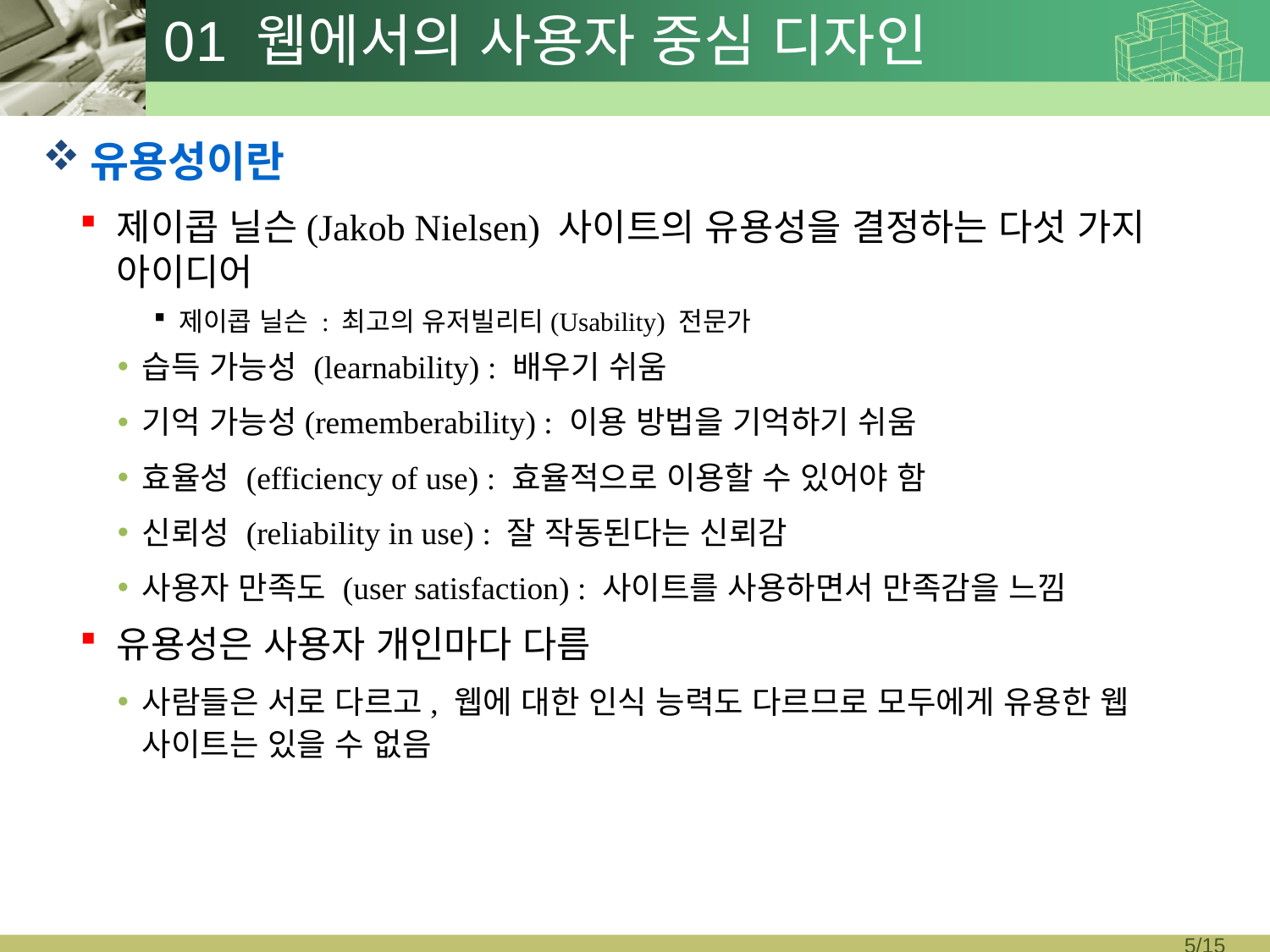

# 01 웹에서의 사용자 중심 디자인
유용성이란
제이콥 닐슨(Jakob Nielsen) 사이트의 유용성을 결정하는 다섯 가지 아이디어
제이콥 닐슨 : 최고의 유저빌리티(Usability) 전문가
습득 가능성 (learnability) : 배우기 쉬움
기억 가능성(rememberability) : 이용 방법을 기억하기 쉬움
효율성 (efficiency of use) : 효율적으로 이용할 수 있어야 함
신뢰성 (reliability in use) : 잘 작동된다는 신뢰감
사용자 만족도 (user satisfaction) : 사이트를 사용하면서 만족감을 느낌
유용성은 사용자 개인마다 다름
사람들은 서로 다르고, 웹에 대한 인식 능력도 다르므로 모두에게 유용한 웹 사이트는 있을 수 없음